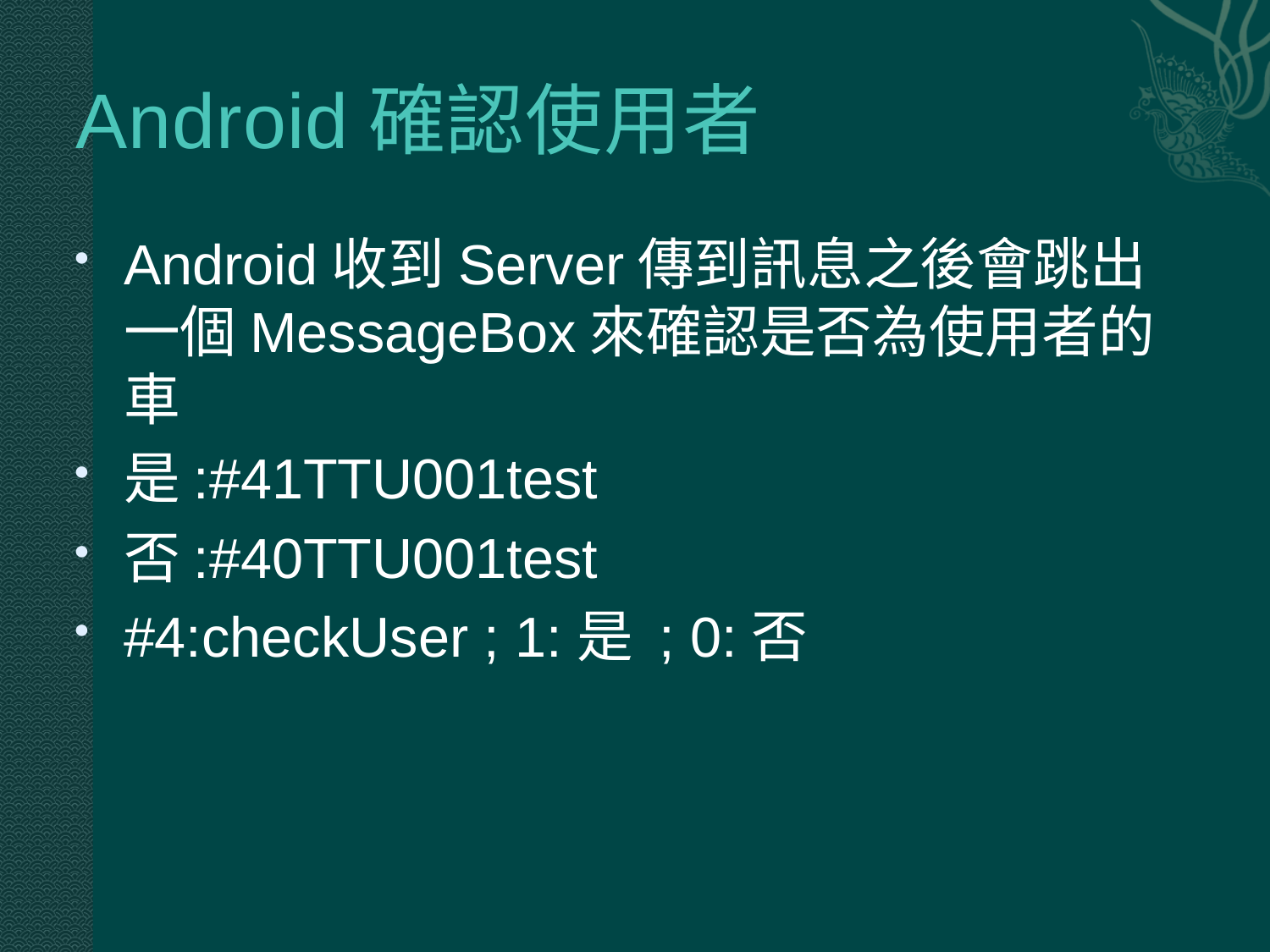

# Android確認使用者
Android收到Server傳到訊息之後會跳出一個MessageBox來確認是否為使用者的車
是:#41TTU001test
否:#40TTU001test
#4:checkUser ; 1:是 ; 0:否